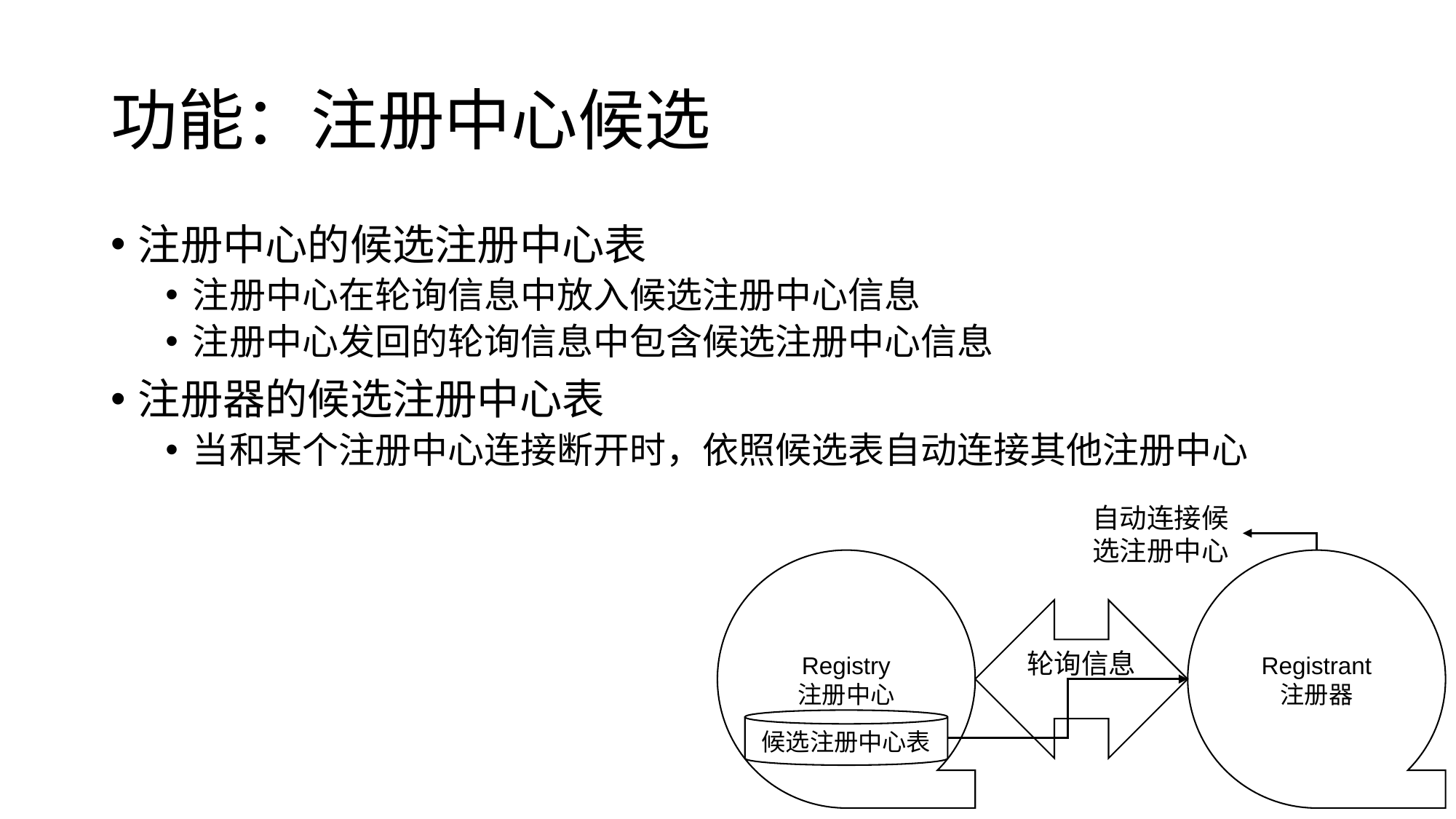

# 功能：注册中心候选
注册中心的候选注册中心表
注册中心在轮询信息中放入候选注册中心信息
注册中心发回的轮询信息中包含候选注册中心信息
注册器的候选注册中心表
当和某个注册中心连接断开时，依照候选表自动连接其他注册中心

自动连接候选注册中心
Registry
注册中心
Registrant
注册器
轮询信息

候选注册中心表